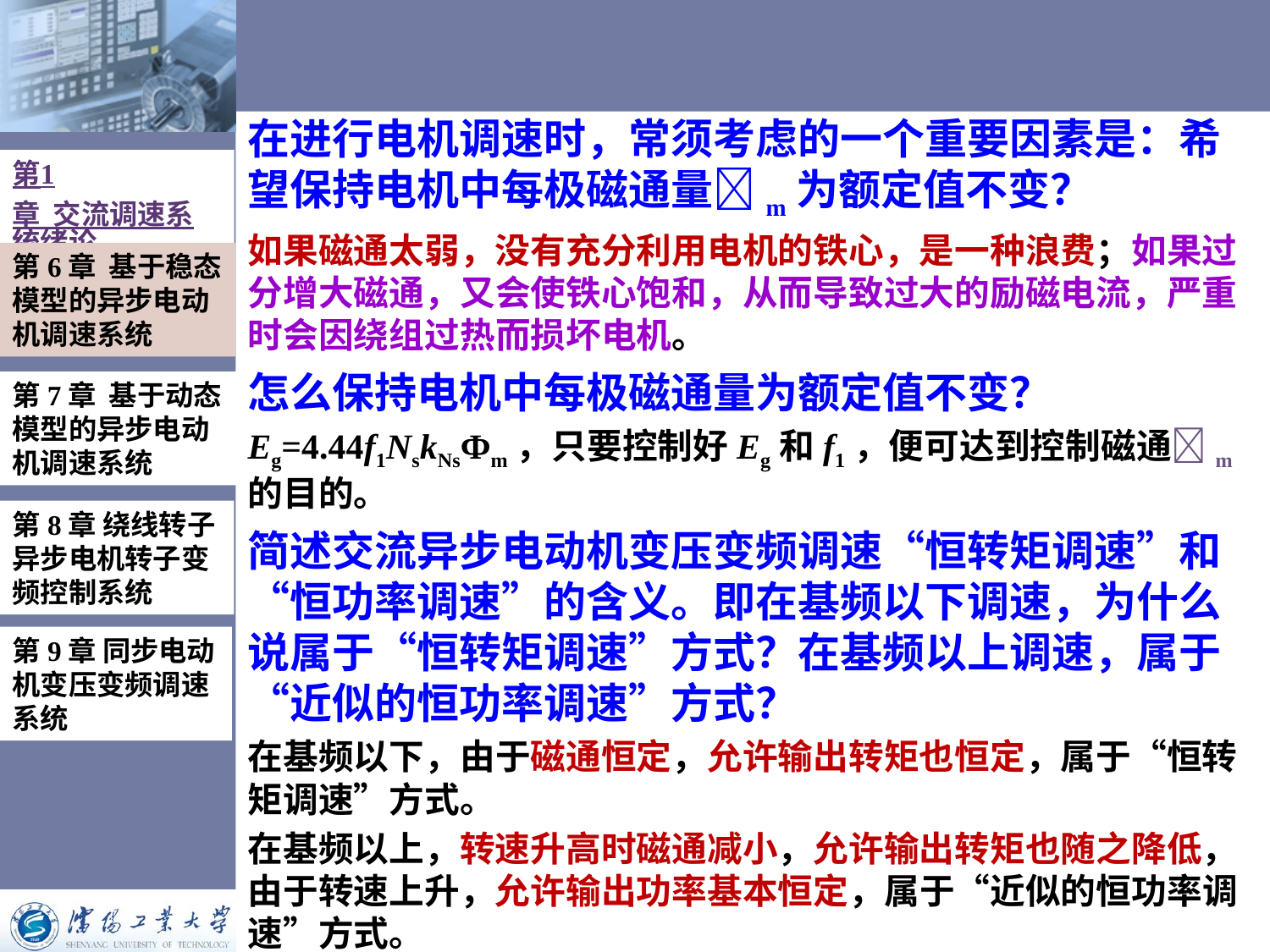

在进行电机调速时，常须考虑的一个重要因素是：希望保持电机中每极磁通量Φm为额定值不变？
如果磁通太弱，没有充分利用电机的铁心，是一种浪费；如果过分增大磁通，又会使铁心饱和，从而导致过大的励磁电流，严重时会因绕组过热而损坏电机。
怎么保持电机中每极磁通量为额定值不变？
Eg=4.44f1NskNsФm，只要控制好Eg和f1，便可达到控制磁通Φm的目的。
简述交流异步电动机变压变频调速“恒转矩调速”和“恒功率调速”的含义。即在基频以下调速，为什么说属于“恒转矩调速”方式？在基频以上调速，属于“近似的恒功率调速”方式？
在基频以下，由于磁通恒定，允许输出转矩也恒定，属于“恒转矩调速”方式。
在基频以上，转速升高时磁通减小，允许输出转矩也随之降低，由于转速上升，允许输出功率基本恒定，属于“近似的恒功率调速”方式。
第1章  交流调速系统绪论
第6章  基于稳态模型的异步电动机调速系统
第7章  基于动态模型的异步电动机调速系统

第8章 绕线转子异步电机转子变频控制系统
第9章 同步电动机变压变频调速系统